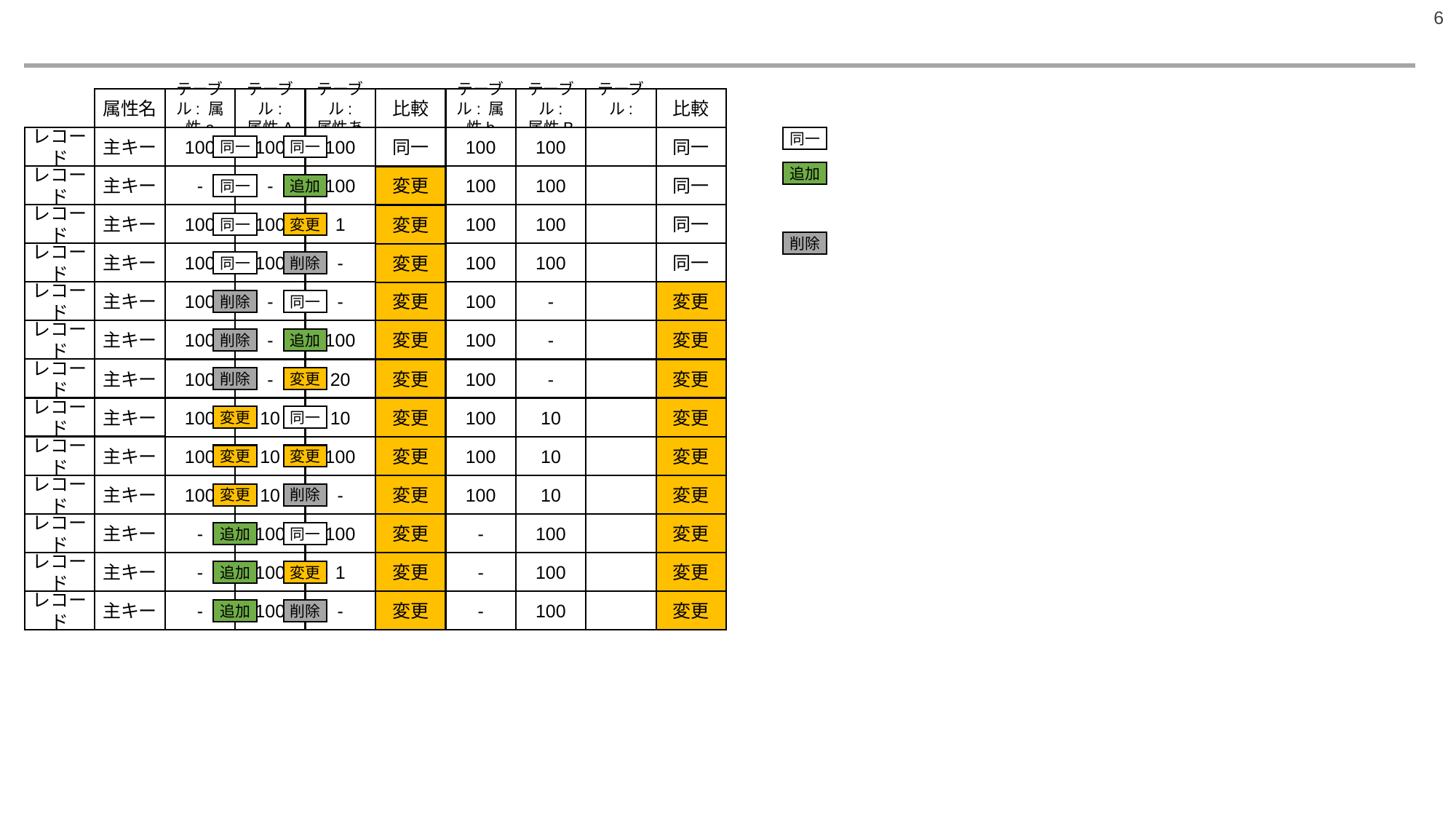

#
属性名
テーブル: 属性a
テーブル:
属性A
テーブル:
属性あ
比較
テーブル: 属性b
テーブル:
属性B
テーブル:
-
比較
同一
レコード
主キー
100
100
100
同一
100
100

同一
同一
同一
追加
レコード
主キー
-
-
100
100
100

同一
変更
同一
追加
レコード
主キー
100
100
1
100
100

同一
変更
同一
変更
削除
レコード
主キー
100
100
-
100
100

同一
変更
同一
削除
レコード
主キー
100
-
-
変更
100
-

変更
削除
同一
レコード
主キー
100
-
100
変更
100
-

変更
削除
追加
レコード
主キー
100
-
20
変更
100
-

変更
削除
変更
レコード
主キー
100
10
10
変更
100
10

変更
変更
同一
レコード
主キー
100
10
100
変更
100
10

変更
変更
変更
レコード
主キー
100
10
-
変更
100
10

変更
変更
削除
レコード
主キー
-
100
100
変更
-
100

変更
追加
同一
レコード
主キー
-
100
1
変更
-
100

変更
追加
変更
レコード
主キー
-
100
-
変更
-
100

変更
追加
削除